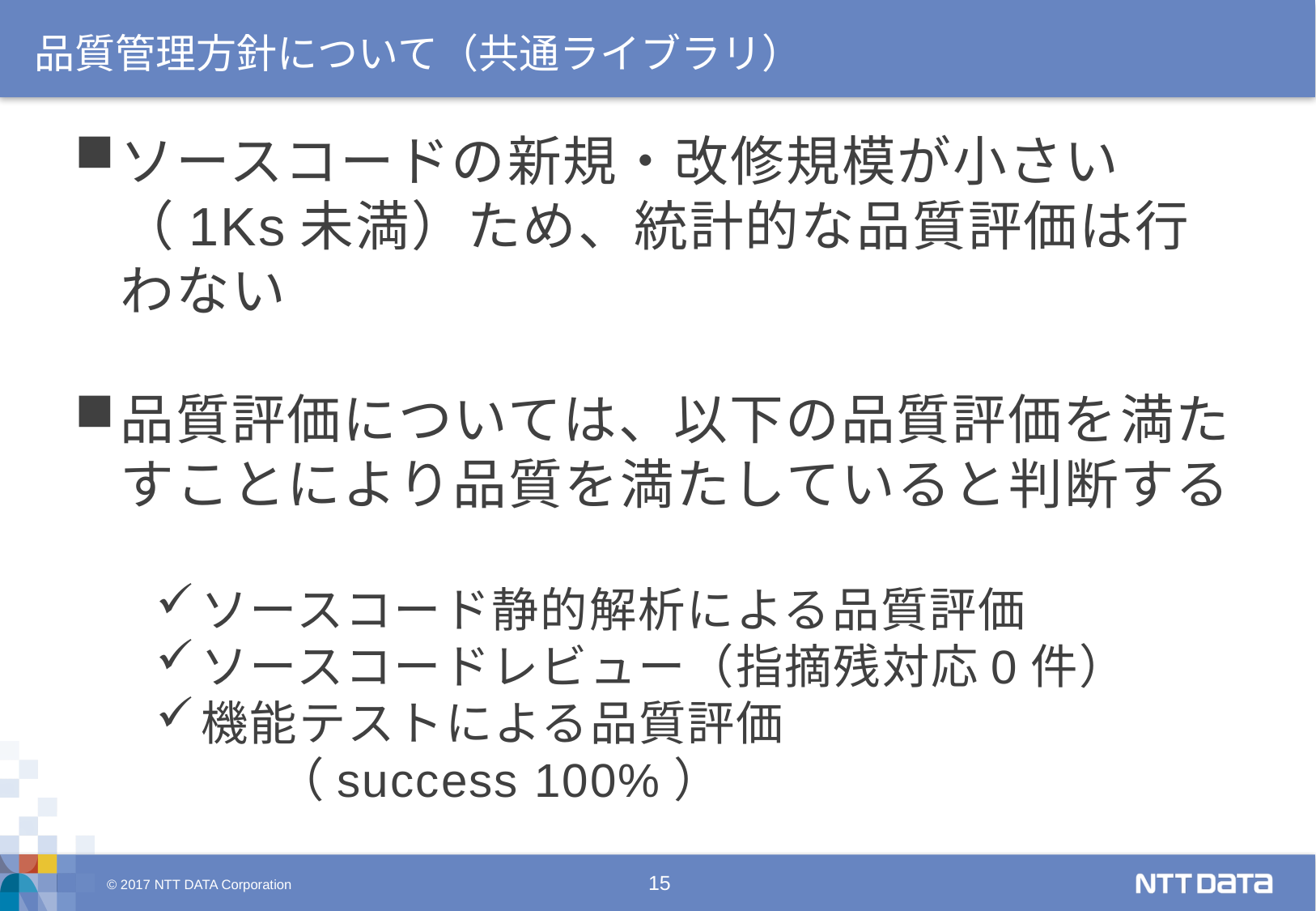

品質管理方針について（共通ライブラリ）
ソースコードの新規・改修規模が小さい（1Ks未満）ため、統計的な品質評価は行わない

品質評価については、以下の品質評価を満たすことにより品質を満たしていると判断する

ソースコード静的解析による品質評価
ソースコードレビュー（指摘残対応0件）
機能テストによる品質評価
	（success 100%）